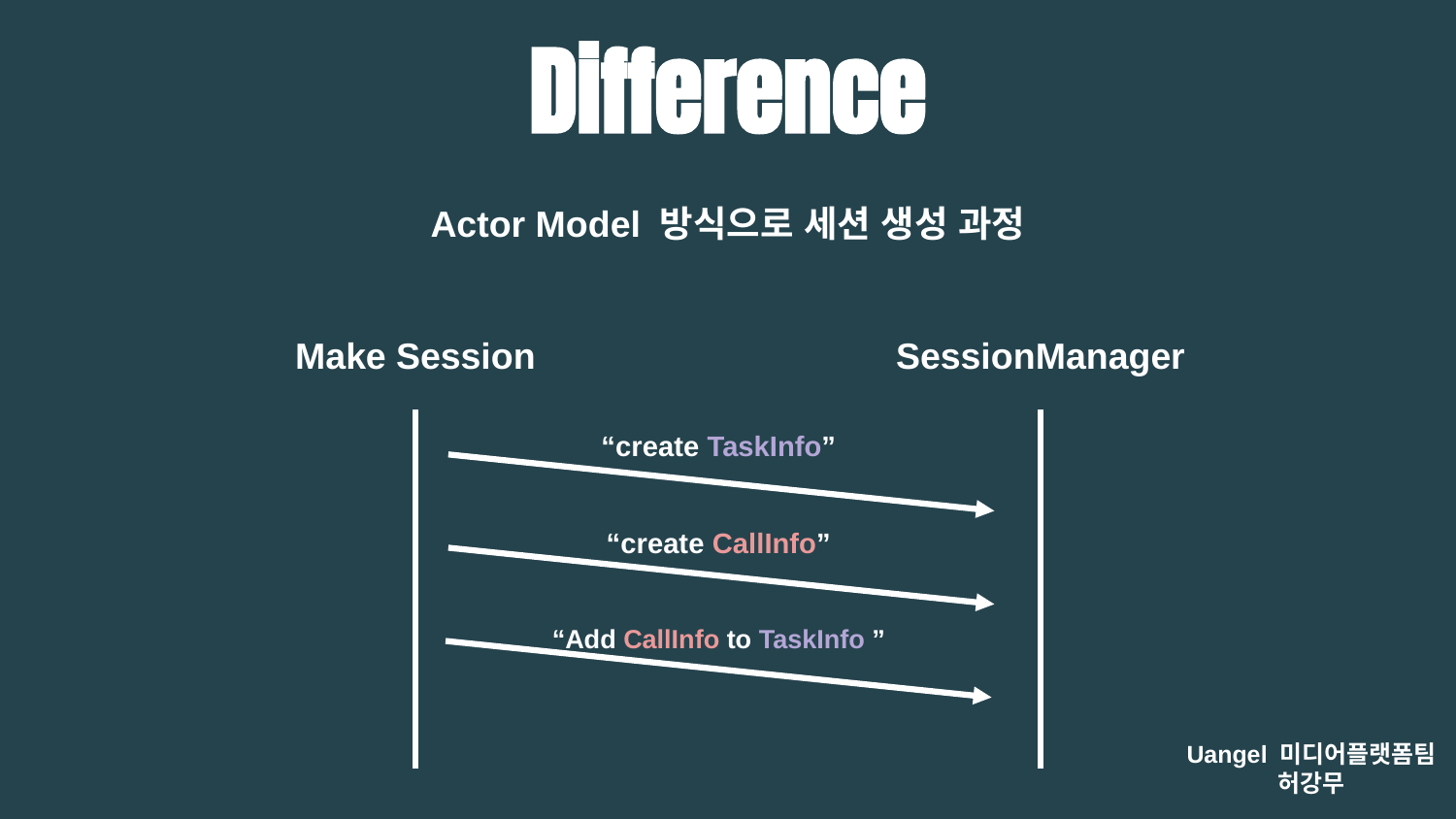

Difference

Actor Model 방식으로 세션 생성 과정
Make Session
SessionManager
“create TaskInfo”
“create CallInfo”
“Add CallInfo to TaskInfo ”
Uangel 미디어플랫폼팀
허강무